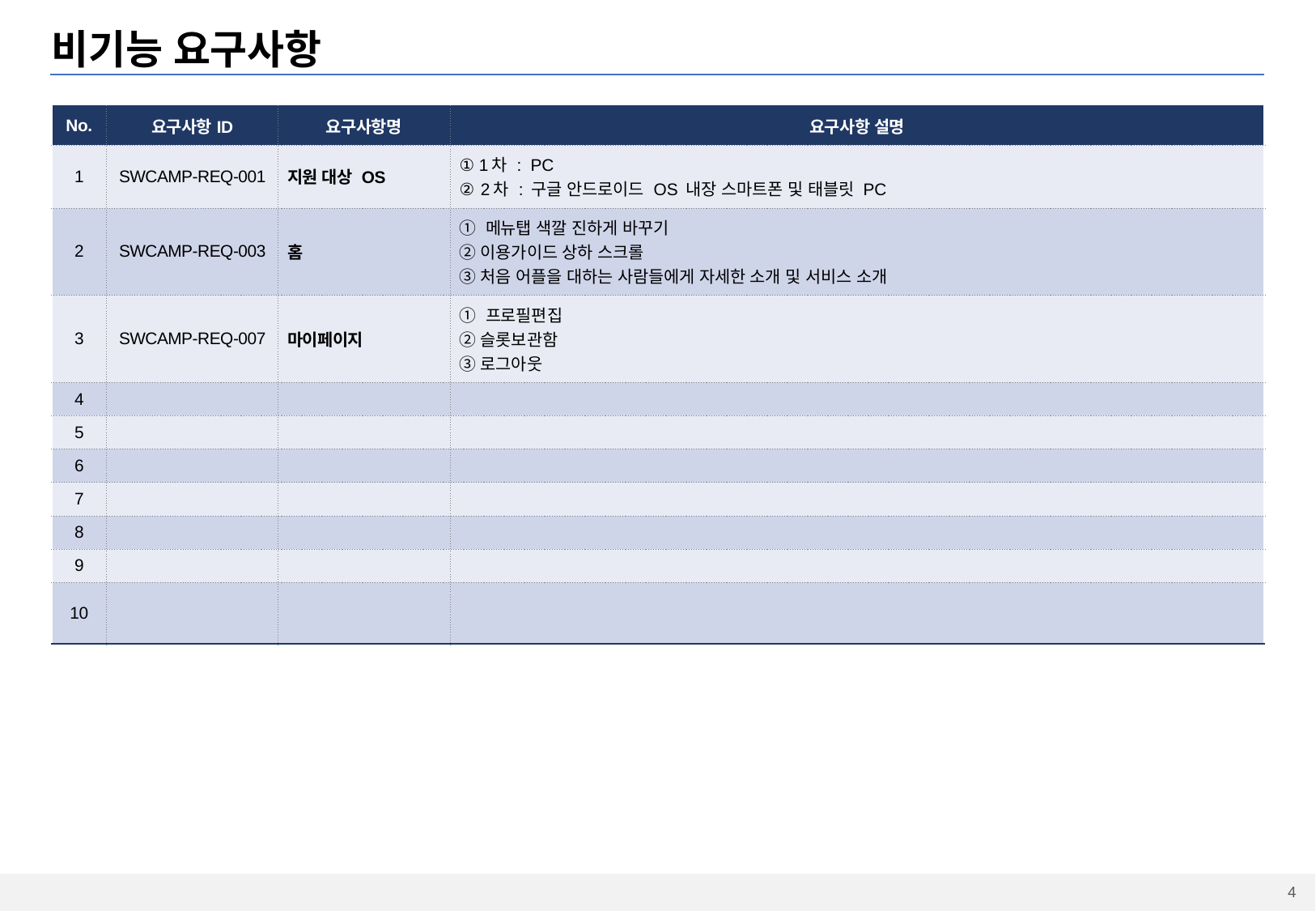

# 비기능 요구사항
| No. | 요구사항ID | 요구사항명 | 요구사항 설명 |
| --- | --- | --- | --- |
| 1 | SWCAMP-REQ-001 | 지원 대상 OS | ① 1차 : PC ② 2차 : 구글 안드로이드 OS 내장 스마트폰 및 태블릿 PC |
| 2 | SWCAMP-REQ-003 | 홈 | ① 메뉴탭 색깔 진하게 바꾸기 ② 이용가이드 상하 스크롤 ③ 처음 어플을 대하는 사람들에게 자세한 소개 및 서비스 소개 |
| 3 | SWCAMP-REQ-007 | 마이페이지 | ① 프로필편집 ② 슬롯보관함 ③ 로그아웃 |
| 4 |  |  |  |
| 5 |  |  |  |
| 6 |  |  |  |
| 7 |  |  |  |
| 8 |  |  |  |
| 9 |  |  |  |
| 10 |  |  |  |